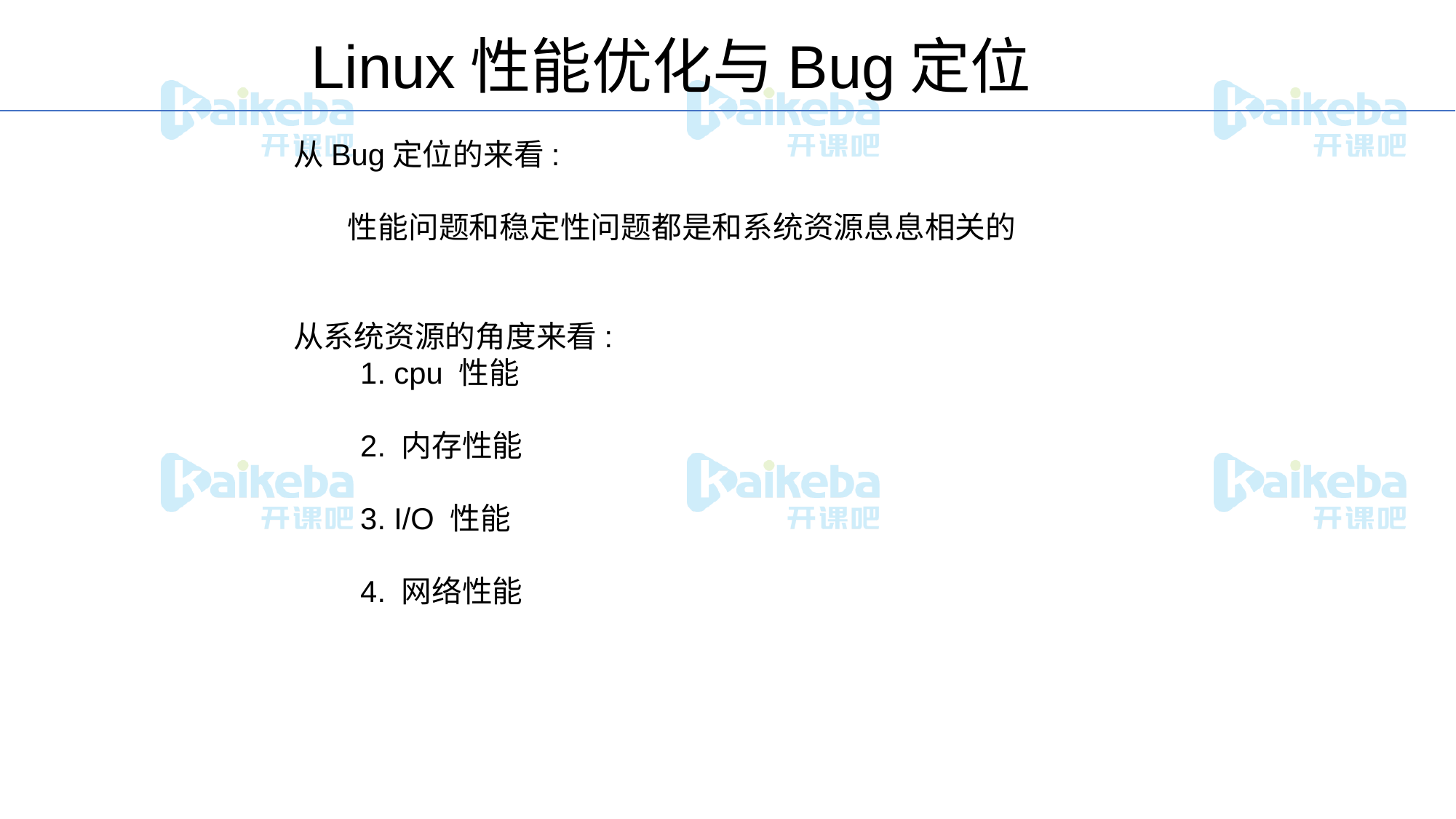

Linux性能优化与Bug定位
从Bug定位的来看:

       性能问题和稳定性问题都是和系统资源息息相关的

从系统资源的角度来看:
        1. cpu 性能

        2. 内存性能

        3. I/O 性能

        4. 网络性能